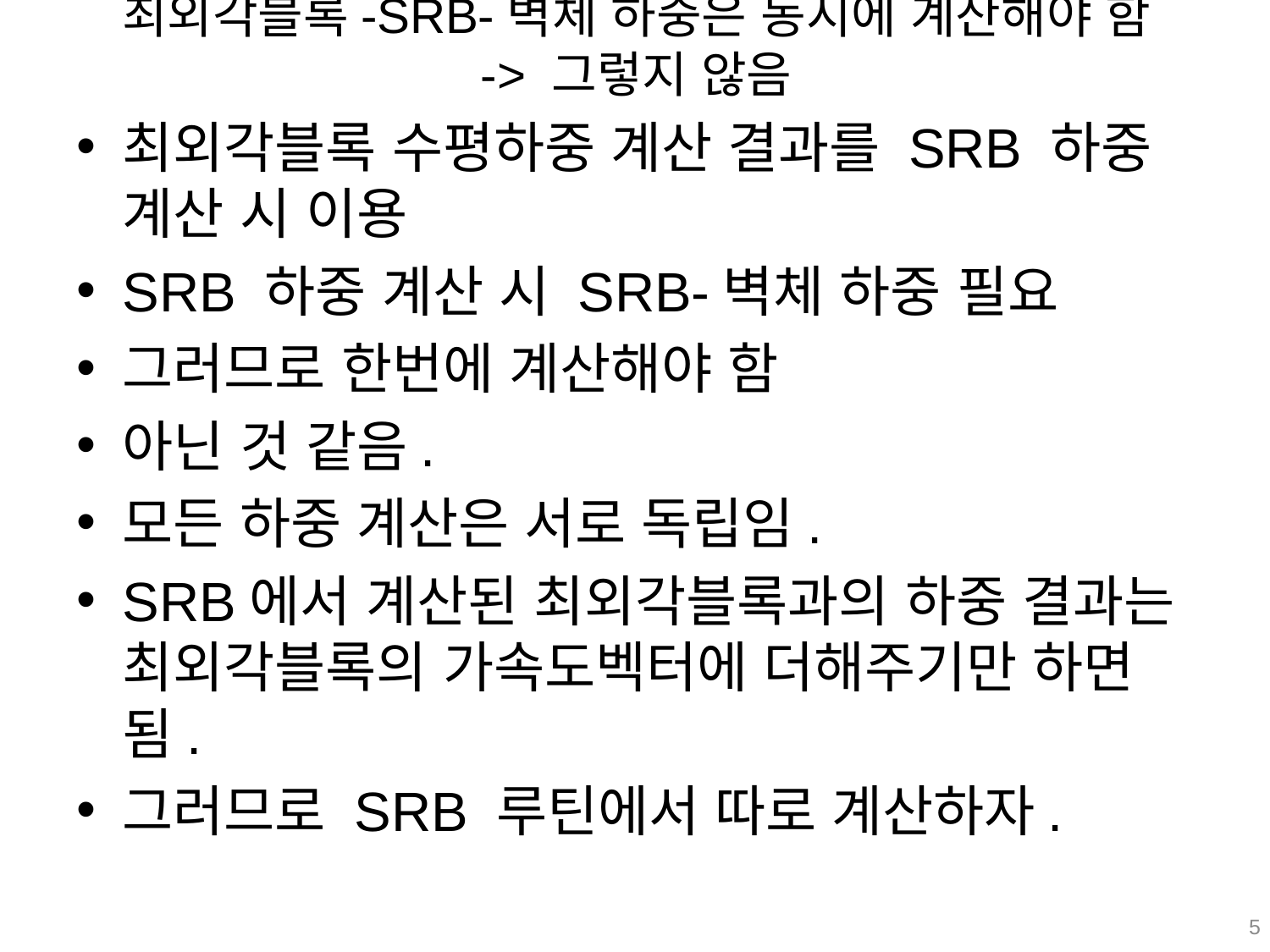

# 최외각블록-SRB-벽체 하중은 동시에 계산해야 함 -> 그렇지 않음
최외각블록 수평하중 계산 결과를 SRB 하중 계산 시 이용
SRB 하중 계산 시 SRB-벽체 하중 필요
그러므로 한번에 계산해야 함
아닌 것 같음.
모든 하중 계산은 서로 독립임.
SRB에서 계산된 최외각블록과의 하중 결과는 최외각블록의 가속도벡터에 더해주기만 하면 됨.
그러므로 SRB 루틴에서 따로 계산하자.
5